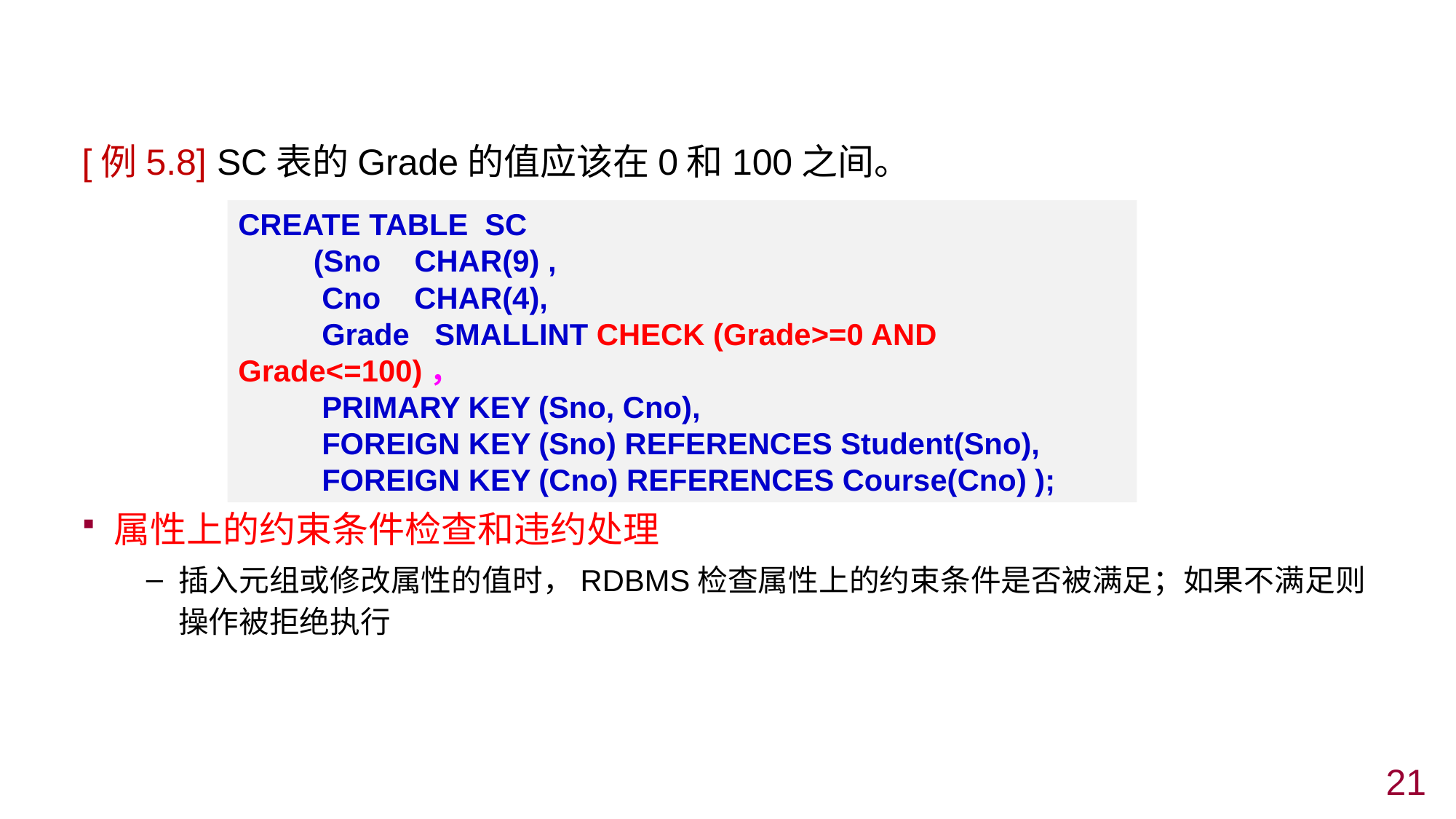

#
[例5.8] SC表的Grade的值应该在0和100之间。

属性上的约束条件检查和违约处理
插入元组或修改属性的值时，RDBMS检查属性上的约束条件是否被满足；如果不满足则操作被拒绝执行
CREATE TABLE  SC
         (Sno    CHAR(9) ,
          Cno    CHAR(4),
          Grade   SMALLINT CHECK (Grade>=0 AND Grade<=100)，
          PRIMARY KEY (Sno, Cno),
          FOREIGN KEY (Sno) REFERENCES Student(Sno),
          FOREIGN KEY (Cno) REFERENCES Course(Cno) );
21